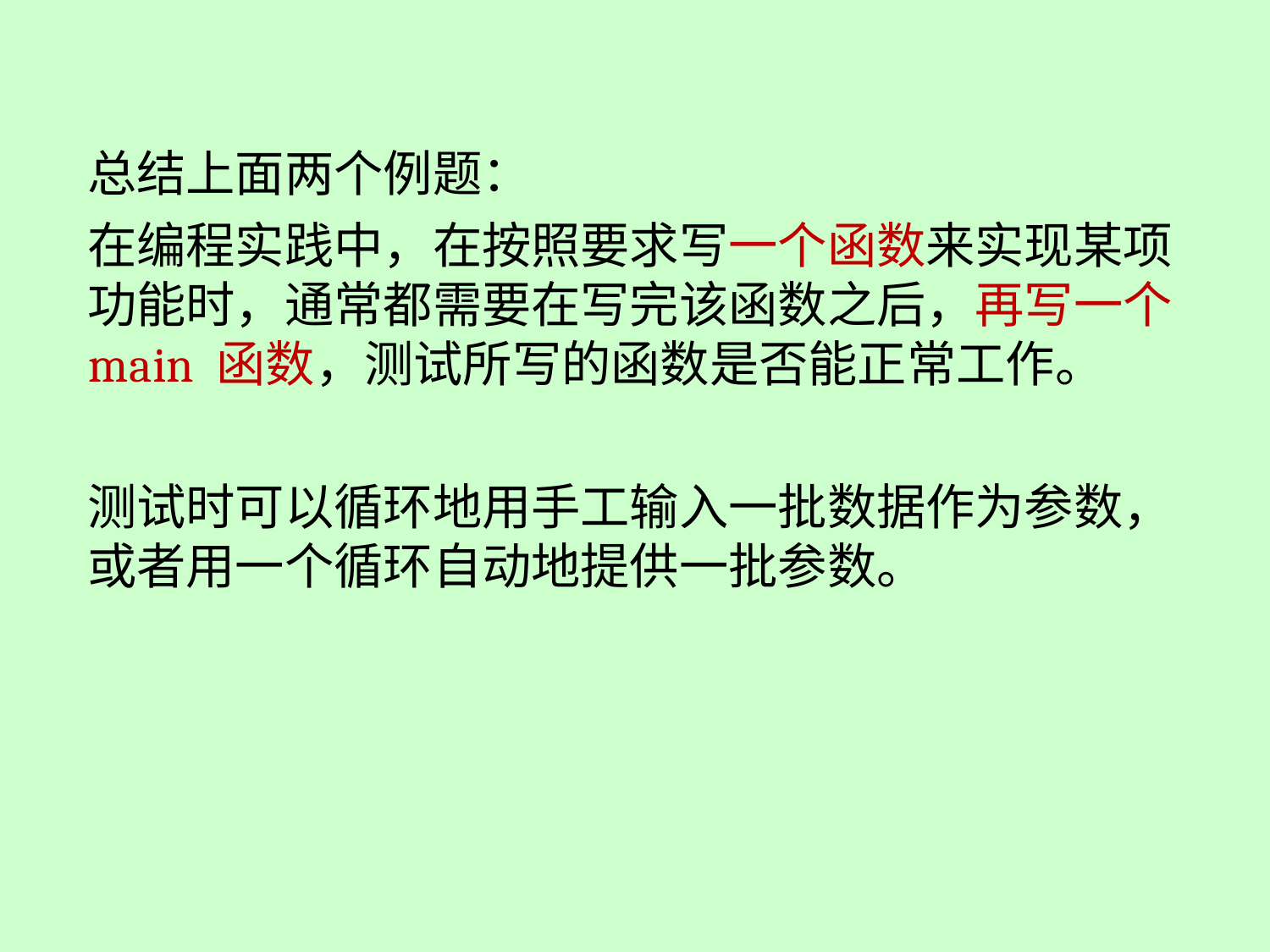

总结上面两个例题：
在编程实践中，在按照要求写一个函数来实现某项功能时，通常都需要在写完该函数之后，再写一个 main 函数，测试所写的函数是否能正常工作。

测试时可以循环地用手工输入一批数据作为参数，或者用一个循环自动地提供一批参数。
68